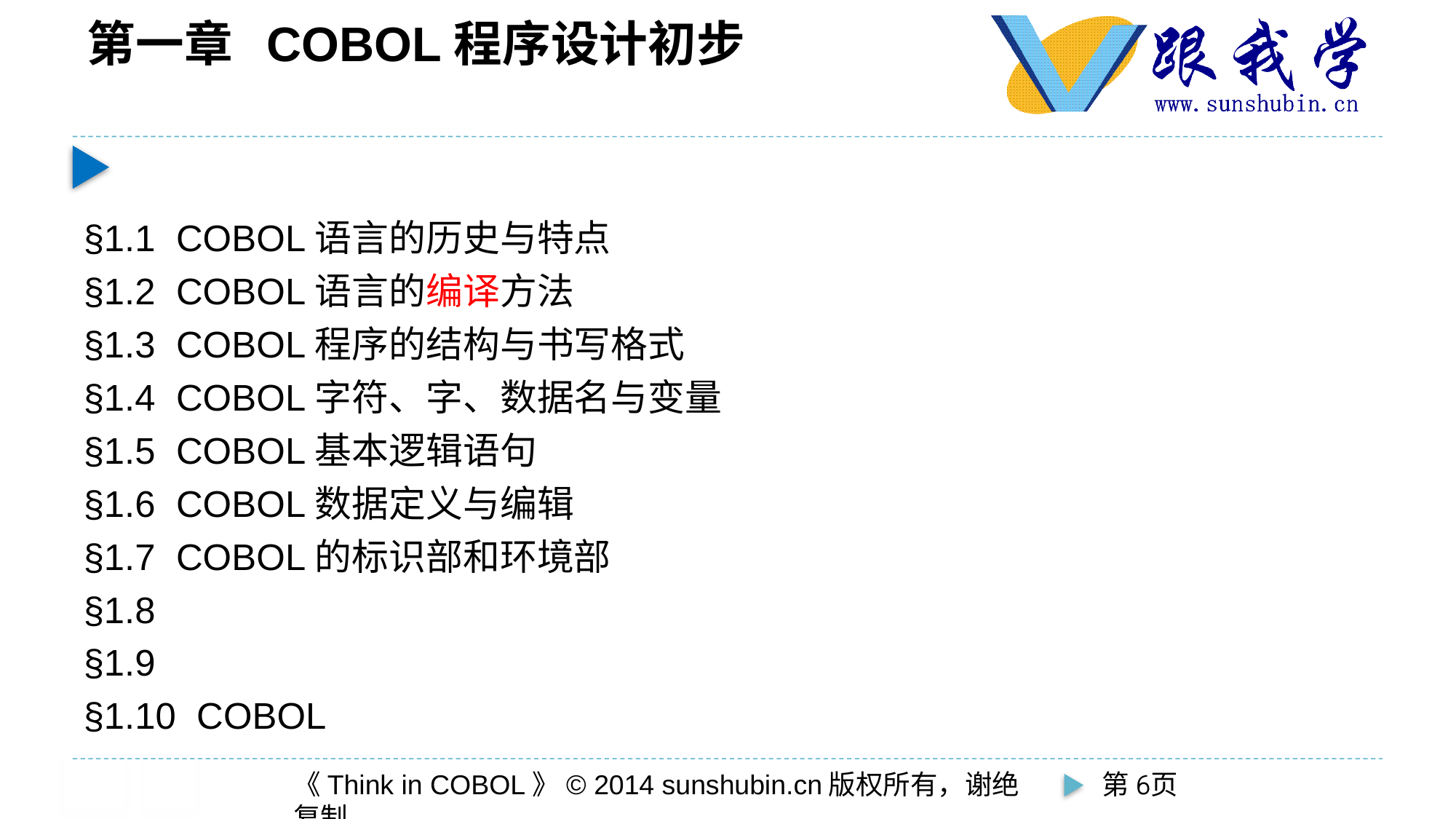

# 第一章  COBOL程序设计初步

§1.1  COBOL语言的历史与特点
§1.2  COBOL语言的编译方法
§1.3  COBOL程序的结构与书写格式
§1.4  COBOL字符、字、数据名与变量
§1.5  COBOL基本逻辑语句
§1.6  COBOL数据定义与编辑
§1.7  COBOL的标识部和环境部
§1.8
§1.9
§1.10  COBOL